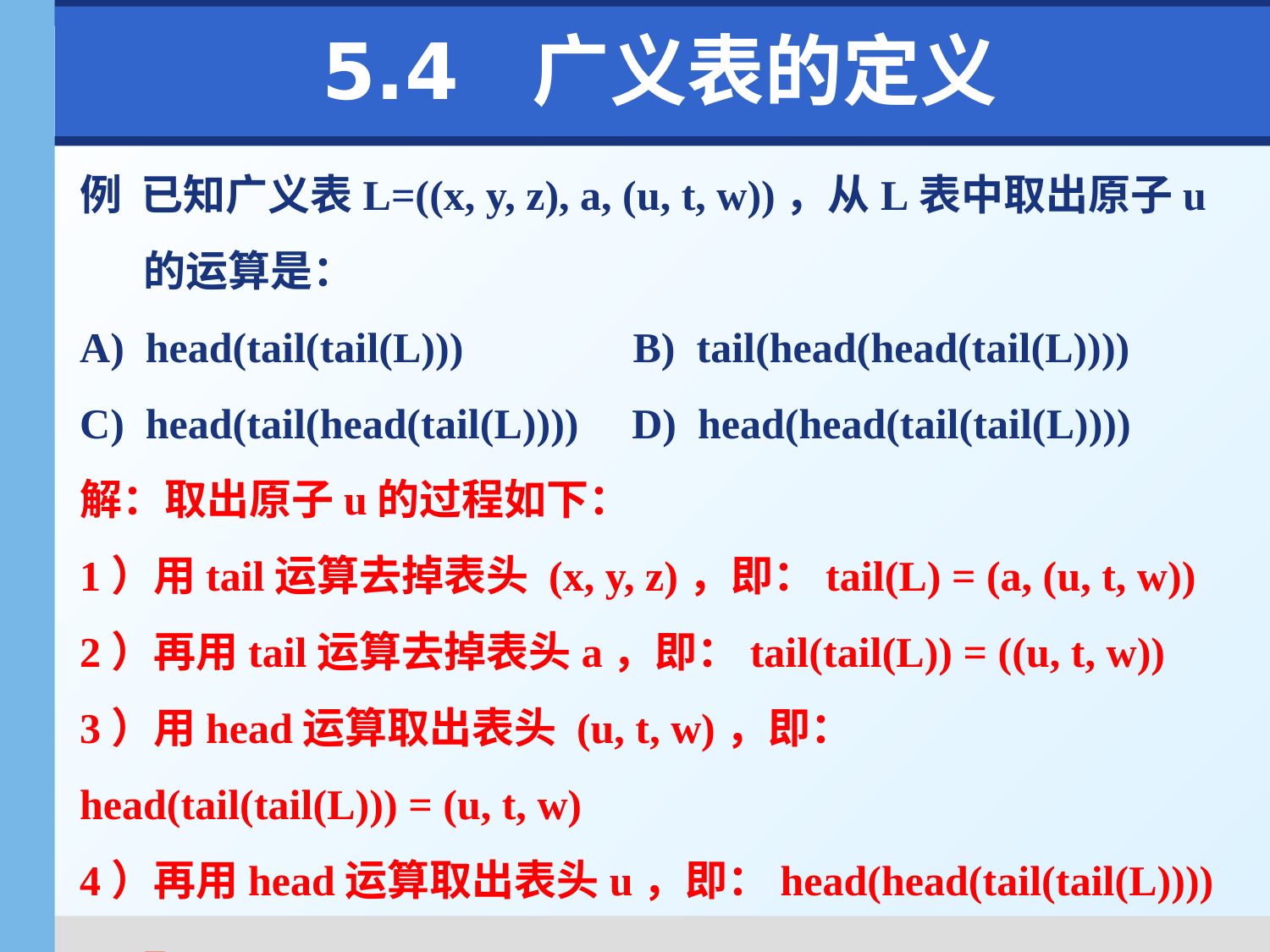

5.4  广义表的定义
例  已知广义表L=((x, y, z), a, (u, t, w))，从L表中取出原子u的运算是：
A)  head(tail(tail(L)))                B)  tail(head(head(tail(L))))
C)  head(tail(head(tail(L))))     D)  head(head(tail(tail(L))))
解：取出原子u的过程如下：
1）用tail运算去掉表头 (x, y, z)，即：tail(L) = (a, (u, t, w))
2）再用tail运算去掉表头a，即：tail(tail(L)) = ((u, t, w))
3）用head运算取出表头 (u, t, w)，即：
head(tail(tail(L))) = (u, t, w)
4）再用head运算取出表头u，即：head(head(tail(tail(L)))) = u